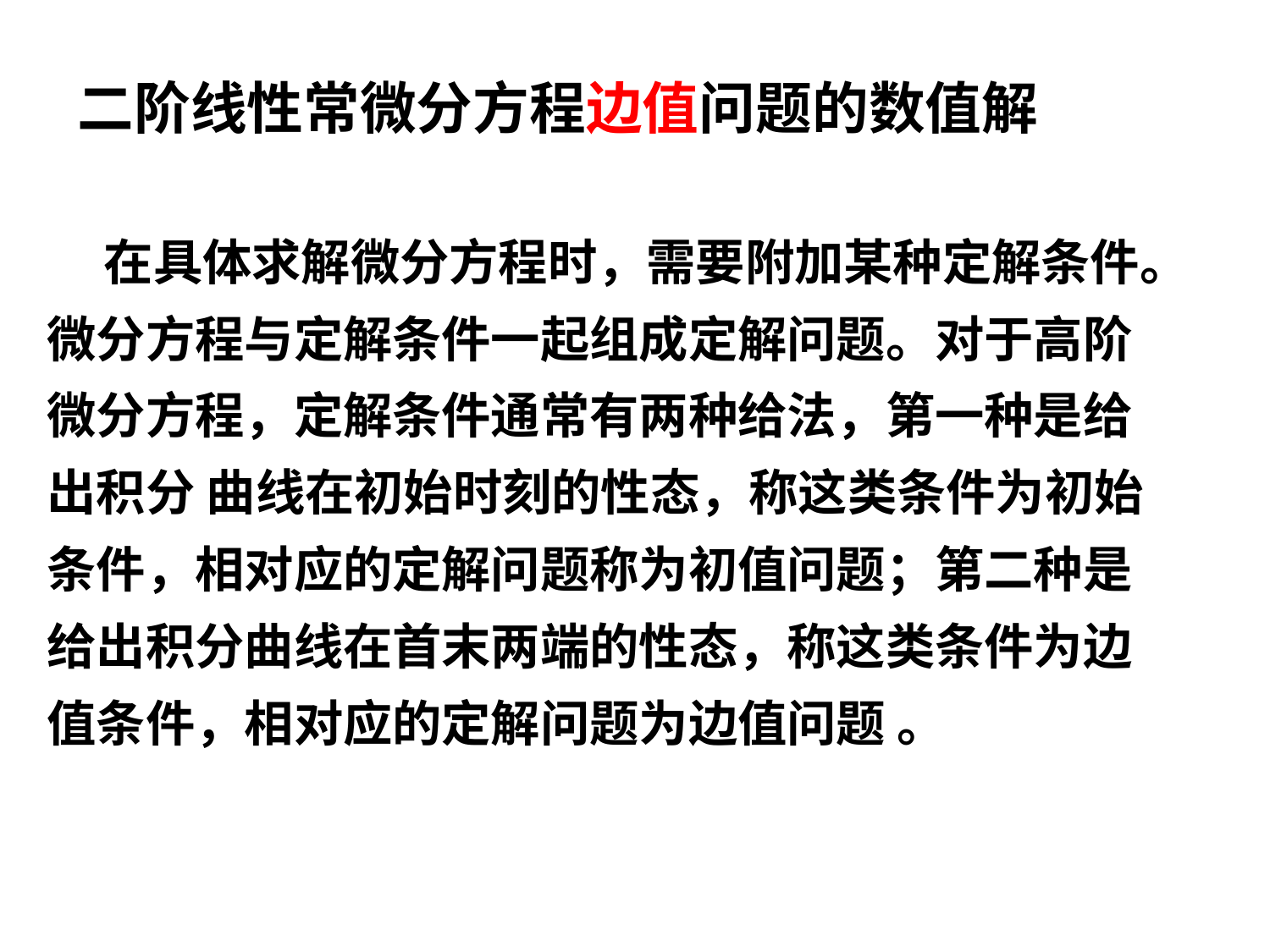

二阶线性常微分方程边值问题的数值解
    在具体求解微分方程时，需要附加某种定解条件。
微分方程与定解条件一起组成定解问题。对于高阶
微分方程，定解条件通常有两种给法，第一种是给
出积分 曲线在初始时刻的性态，称这类条件为初始
条件，相对应的定解问题称为初值问题；第二种是
给出积分曲线在首末两端的性态，称这类条件为边
值条件，相对应的定解问题为边值问题 。